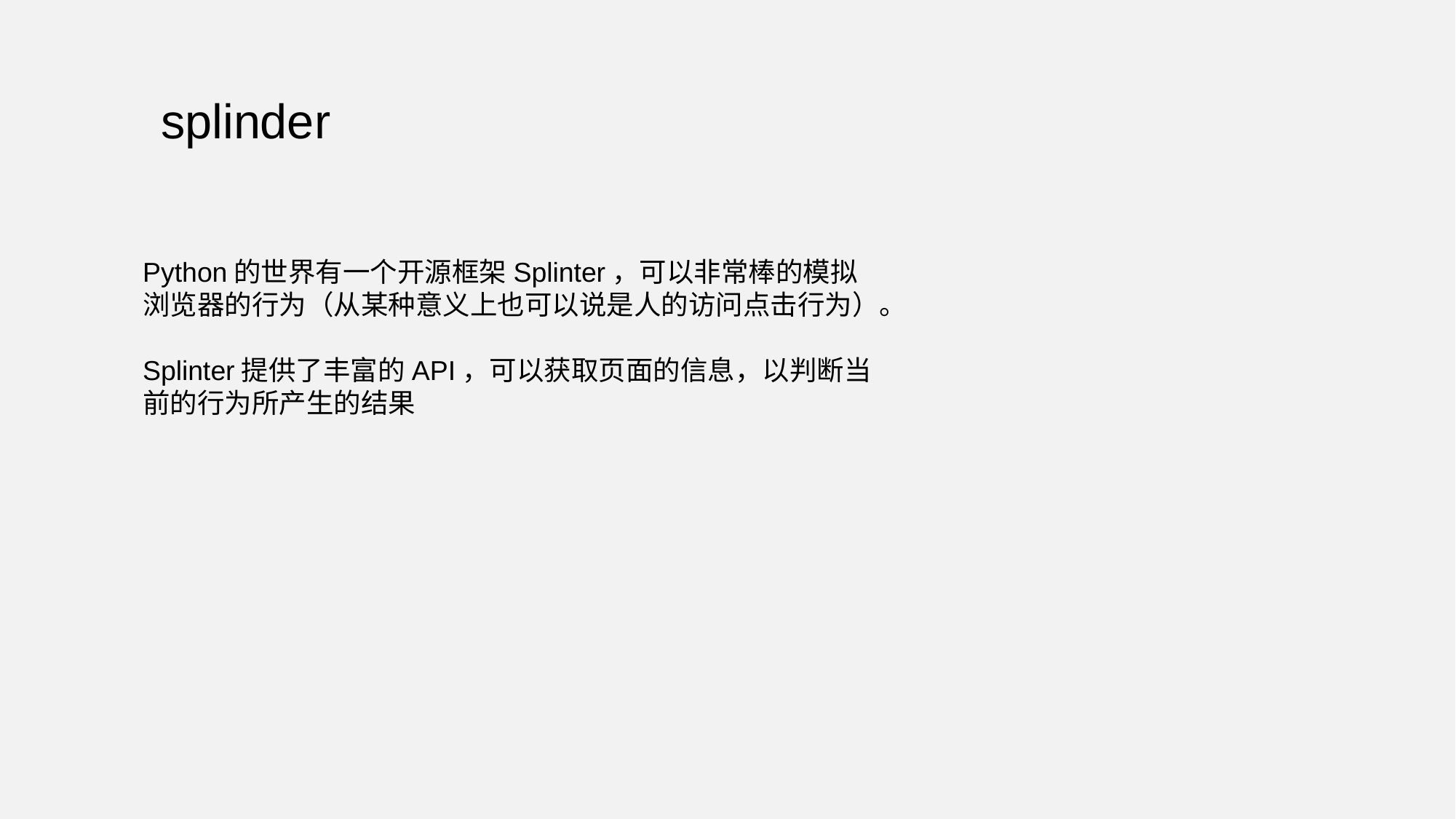

splinder
Python的世界有一个开源框架Splinter，可以非常棒的模拟浏览器的行为（从某种意义上也可以说是人的访问点击行为）。

Splinter提供了丰富的API，可以获取页面的信息，以判断当前的行为所产生的结果